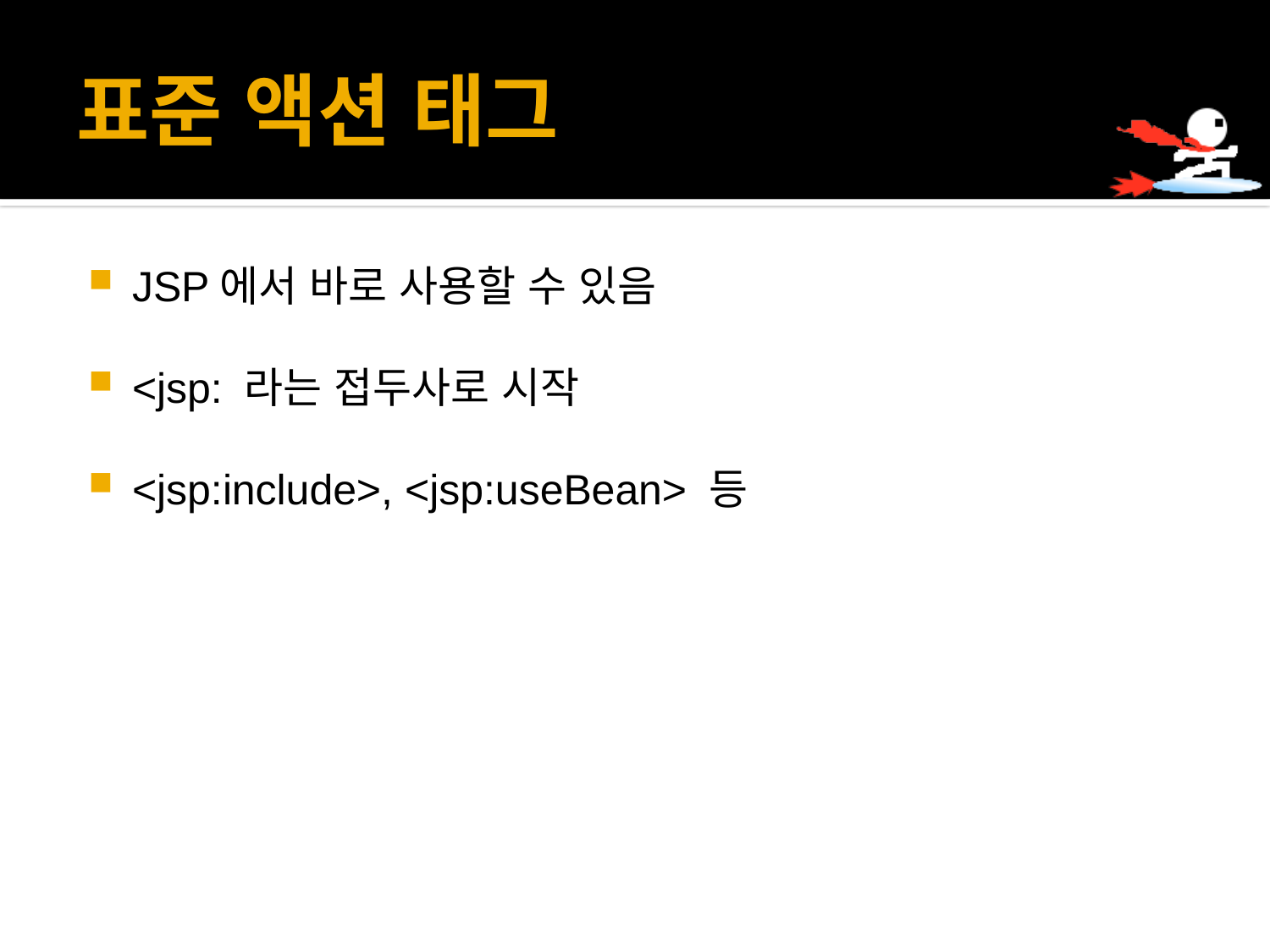

# 표준 액션 태그
JSP에서 바로 사용할 수 있음

<jsp: 라는 접두사로 시작

<jsp:include>, <jsp:useBean> 등